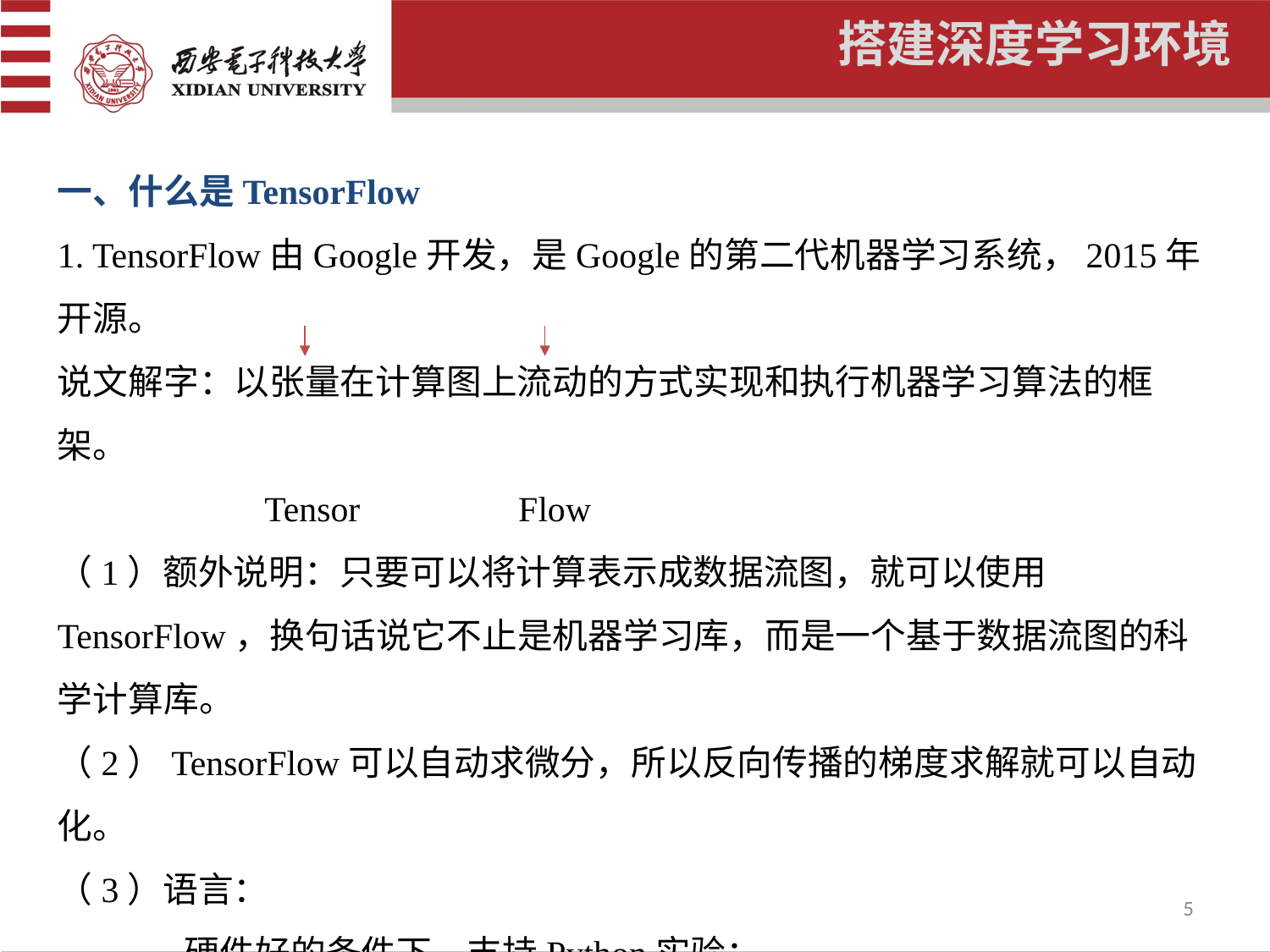

搭建深度学习环境
一、什么是TensorFlow
1. TensorFlow由Google开发，是Google的第二代机器学习系统，2015年开源。
说文解字：以张量在计算图上流动的方式实现和执行机器学习算法的框架。
	         Tensor  	         Flow
（1）额外说明：只要可以将计算表示成数据流图，就可以使用TensorFlow，换句话说它不止是机器学习库，而是一个基于数据流图的科学计算库。
（2）TensorFlow可以自动求微分，所以反向传播的梯度求解就可以自动化。
（3）语言：
	硬件好的条件下，支持Python实验；
	硬件欠缺条件下，支持C++实验。
2. 其他机器学习框架：Caffe、Keras(凯拉斯)、mxnet、Torch(火炬)、Theano(茶野)、Chainer(链条机)
5